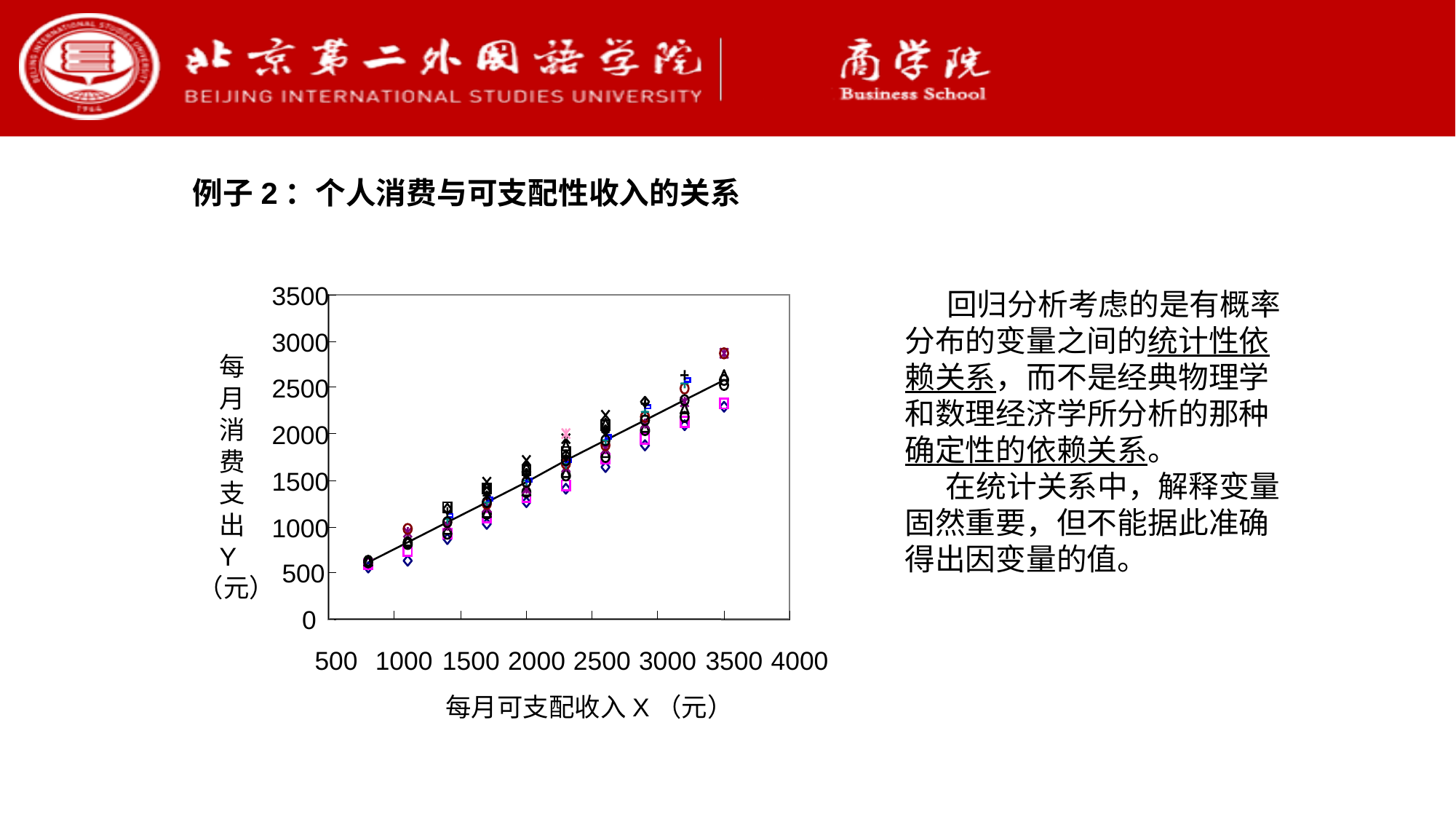

例子2：个人消费与可支配性收入的关系
统计关系与确定性关系
     回归分析考虑的是有概率分布的变量之间的统计性依赖关系，而不是经典物理学和数理经济学所分析的那种确定性的依赖关系。
     在统计关系中，解释变量固然重要，但不能据此准确得出因变量的值。

3500
3000
每

2500

月

消

2000

费

1500

支

出
Y
1000

（元）
500

0
500
1000
1500
2000
2500
3000
3500
4000
每月可支配收入X（元）